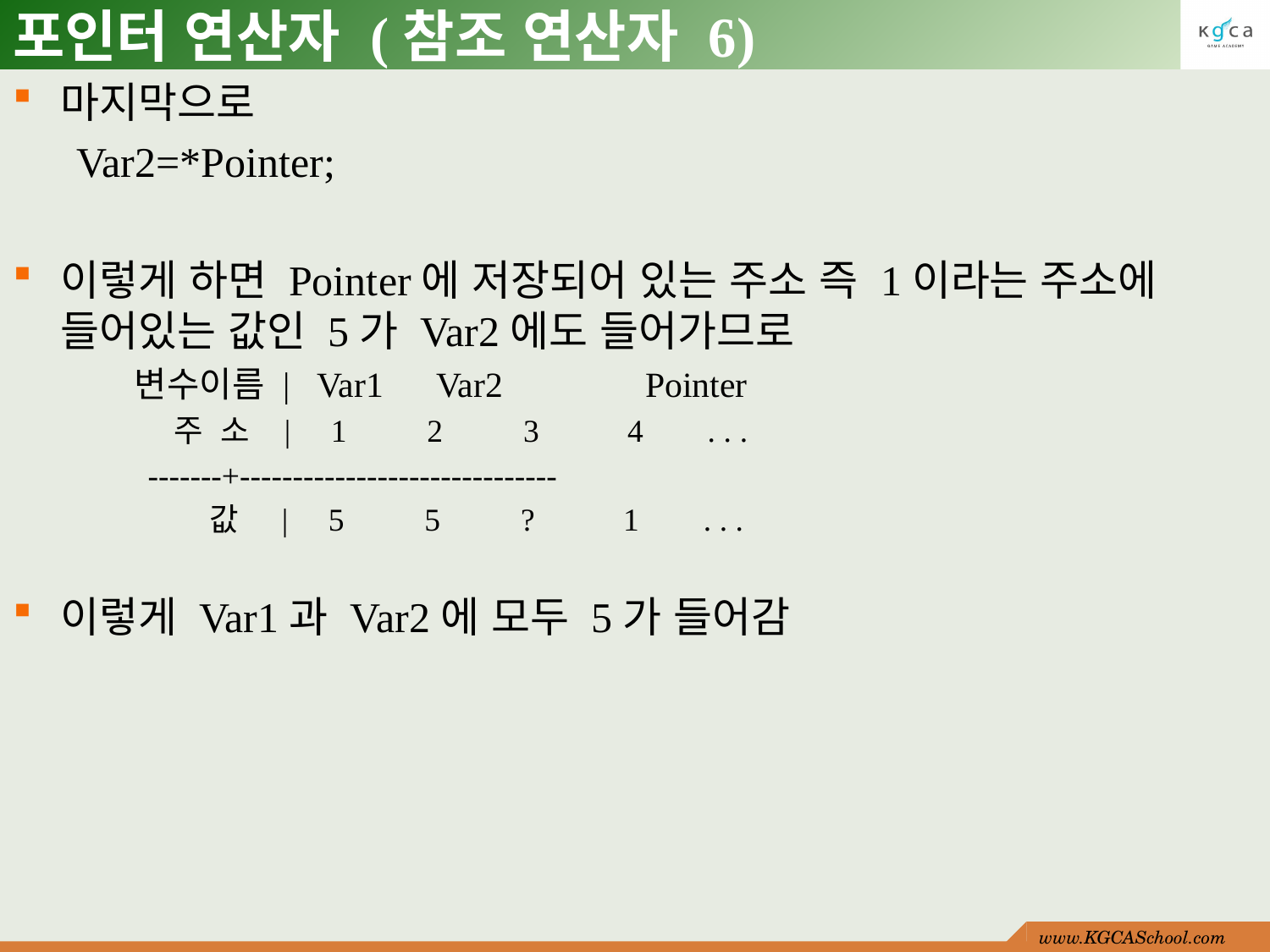

# 포인터 연산자 (참조 연산자 6)
마지막으로
Var2=*Pointer;

이렇게 하면 Pointer에 저장되어 있는 주소 즉 1이라는 주소에 들어있는 값인 5가 Var2에도 들어가므로
     변수이름 |   Var1      Var2                Pointer
   주  소   |     1          2          3           4        . . .
 -------+------------------------------
       값    |     5          5          ?           1        . . .

이렇게 Var1과 Var2에 모두 5가 들어감